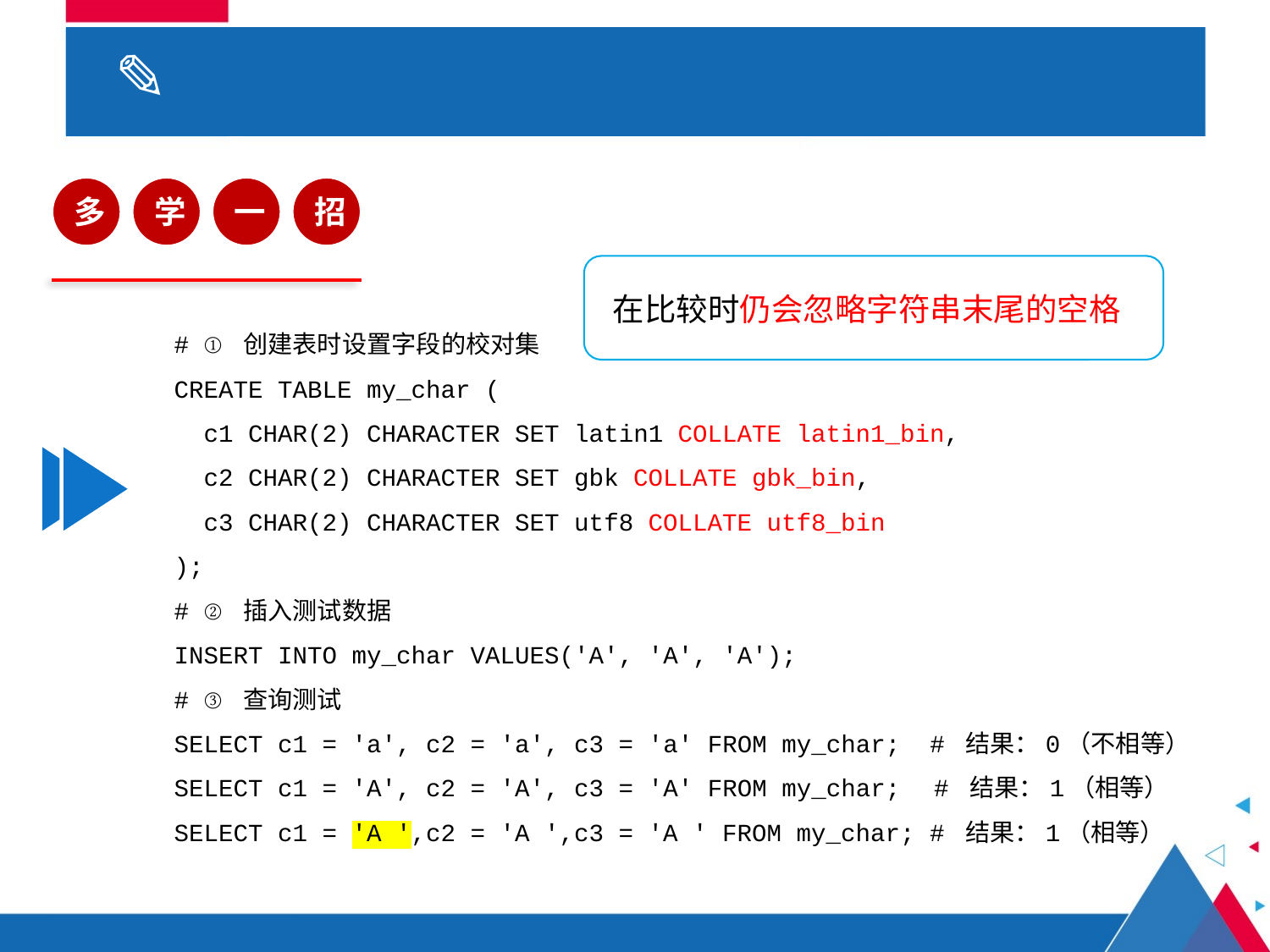

# 3.1 数据类型
多
学
一
招

在比较时仍会忽略字符串末尾的空格
# ① 创建表时设置字段的校对集
CREATE TABLE my_char (
  c1 CHAR(2) CHARACTER SET latin1 COLLATE latin1_bin,
  c2 CHAR(2) CHARACTER SET gbk COLLATE gbk_bin,
  c3 CHAR(2) CHARACTER SET utf8 COLLATE utf8_bin
);
# ② 插入测试数据
INSERT INTO my_char VALUES('A', 'A', 'A');
# ③ 查询测试
SELECT c1 = 'a', c2 = 'a', c3 = 'a' FROM my_char;  # 结果：0（不相等）
SELECT c1 = 'A', c2 = 'A', c3 = 'A' FROM my_char;	  # 结果：1（相等）
SELECT c1 = 'A ',c2 = 'A ',c3 = 'A ' FROM my_char; # 结果：1（相等）